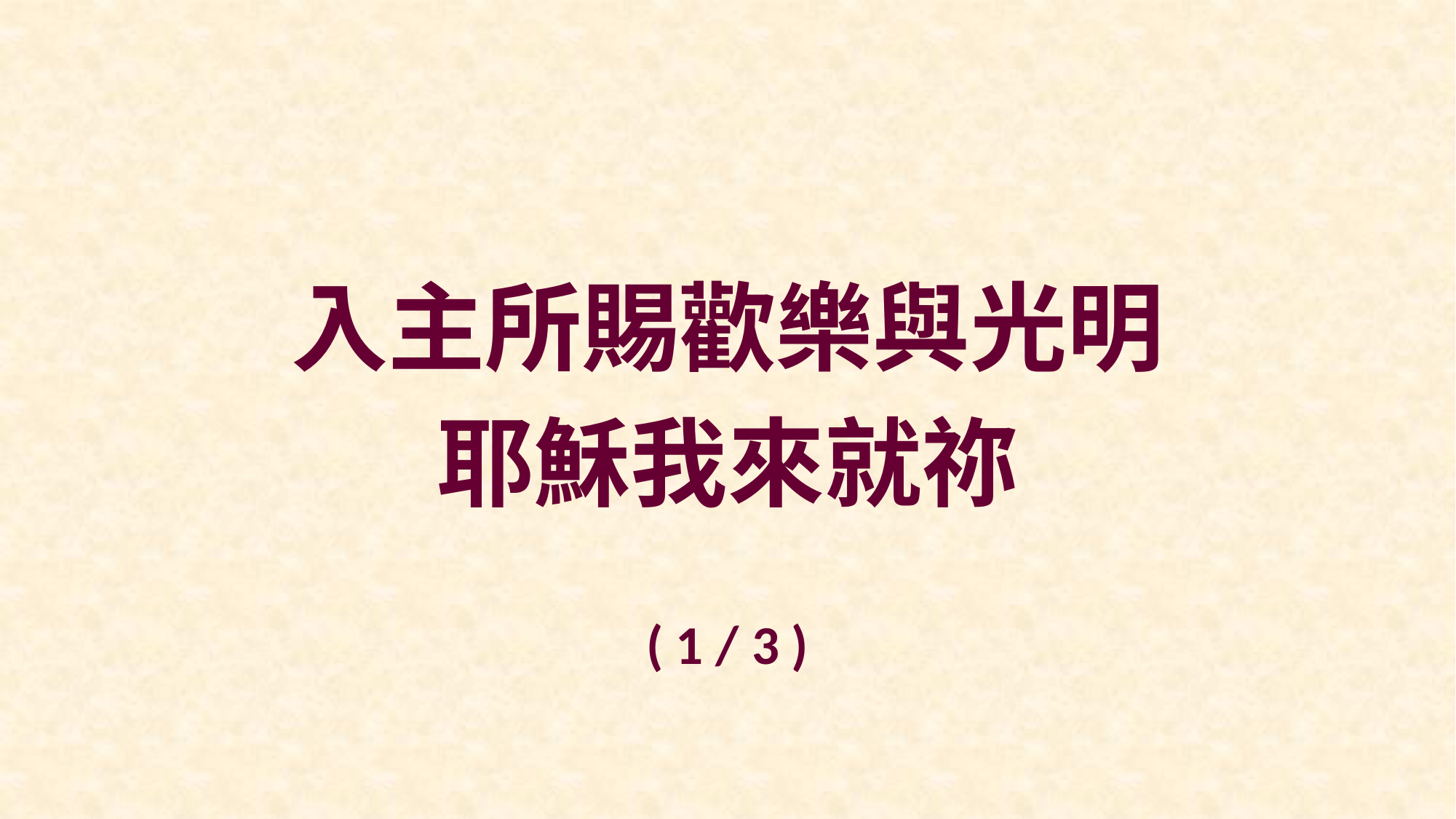

入主所賜歡樂與光明
耶穌我來就祢
( 1 / 3 )